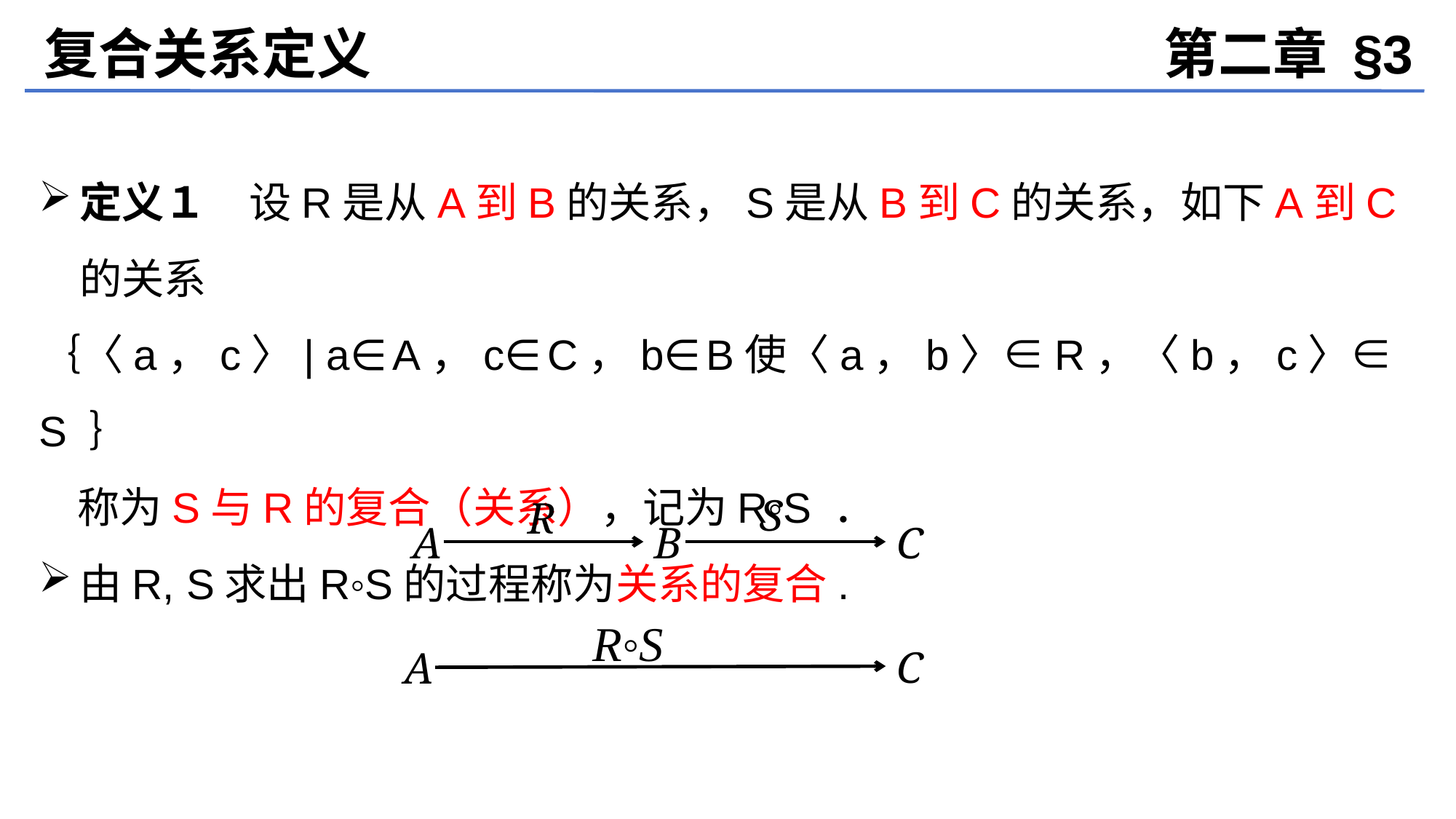

复合关系定义
第二章 §3
定义１　设R是从A到B的关系，S是从B到C的关系，如下A到C的关系
｛〈a，c〉| a∈A，c∈C，b∈B使〈a，b〉∈R，〈b，c〉∈S ｝
   称为S与R的复合（关系），记为R◦S ．
由R, S求出R◦S的过程称为关系的复合.

S
R
A
B
C
R◦S
C
A